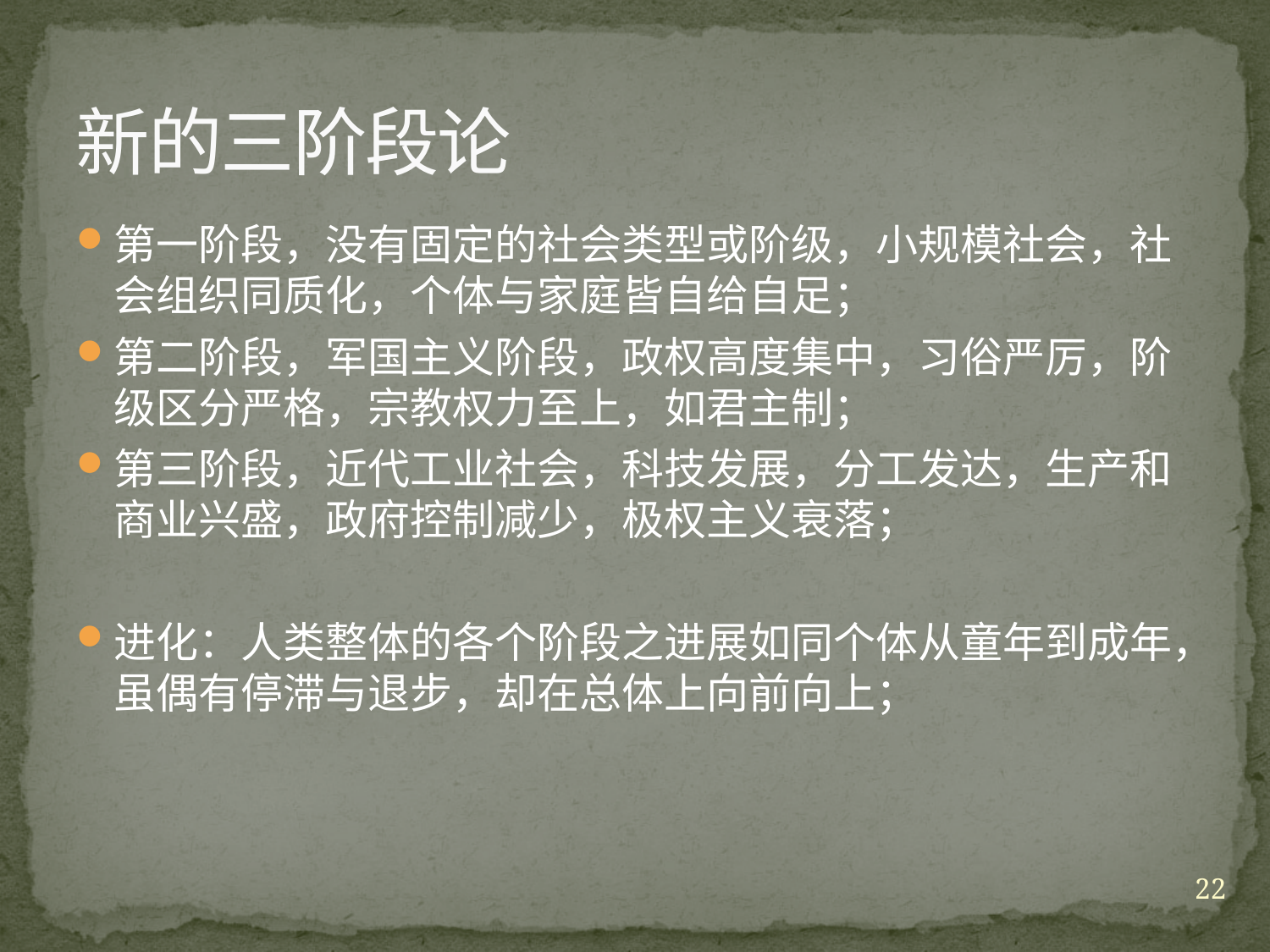

# 新的三阶段论
第一阶段，没有固定的社会类型或阶级，小规模社会，社会组织同质化，个体与家庭皆自给自足；
第二阶段，军国主义阶段，政权高度集中，习俗严厉，阶级区分严格，宗教权力至上，如君主制；
第三阶段，近代工业社会，科技发展，分工发达，生产和商业兴盛，政府控制减少，极权主义衰落；

进化：人类整体的各个阶段之进展如同个体从童年到成年，虽偶有停滞与退步，却在总体上向前向上；
22